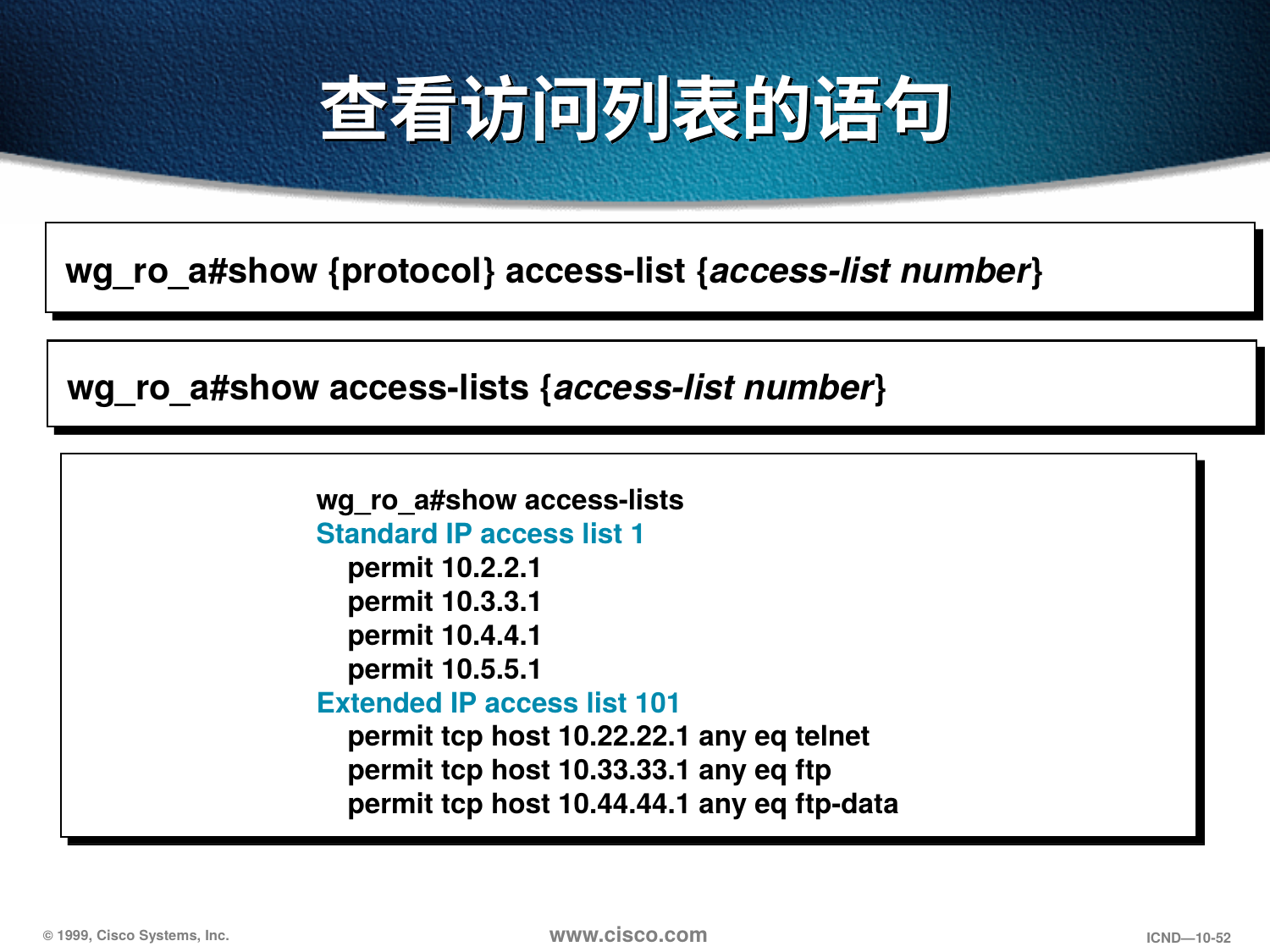

# 查看访问列表的语句

wg_ro_a#show {protocol} access-list {access-list number}

wg_ro_a#show access-lists {access-list number}

wg_ro_a#show access-lists
Standard IP access list 1
    permit 10.2.2.1
    permit 10.3.3.1
    permit 10.4.4.1
    permit 10.5.5.1
Extended IP access list 101
    permit tcp host 10.22.22.1 any eq telnet
    permit tcp host 10.33.33.1 any eq ftp
    permit tcp host 10.44.44.1 any eq ftp-data